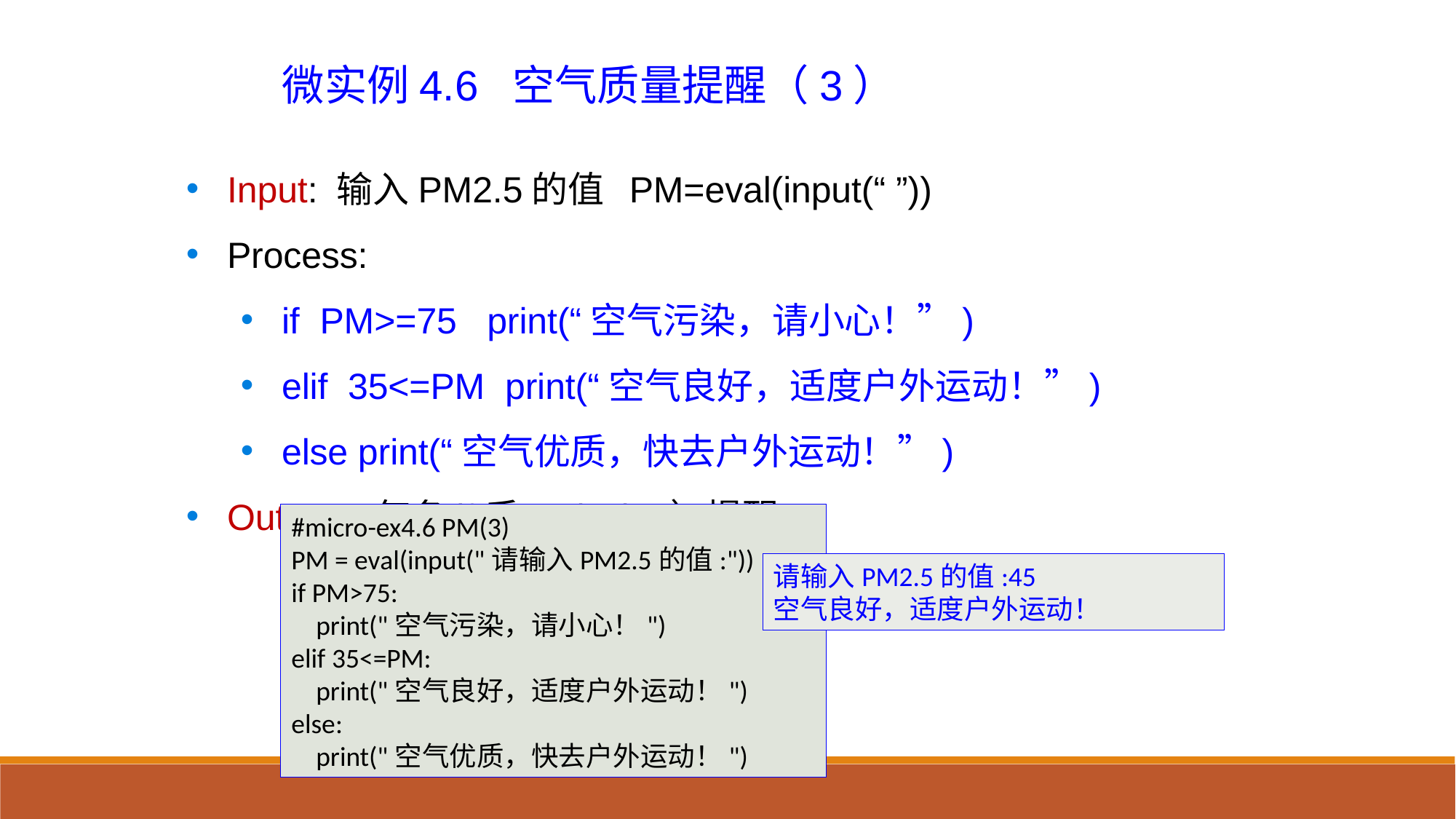

微实例4.6  空气质量提醒（3）
Input: 输入PM2.5的值  PM=eval(input(“ ”))
Process:
if  PM>=75   print(“空气污染，请小心！”)
elif  35<=PM  print(“空气良好，适度户外运动！”)
else print(“空气优质，快去户外运动！”)
Output:  每条if后  print(“ ”）提醒
#micro-ex4.6 PM(3)
PM = eval(input("请输入PM2.5的值:"))
if PM>75:
    print("空气污染，请小心！")
elif 35<=PM:
    print("空气良好，适度户外运动！")
else:
    print("空气优质，快去户外运动！")
请输入PM2.5的值:45
空气良好，适度户外运动！